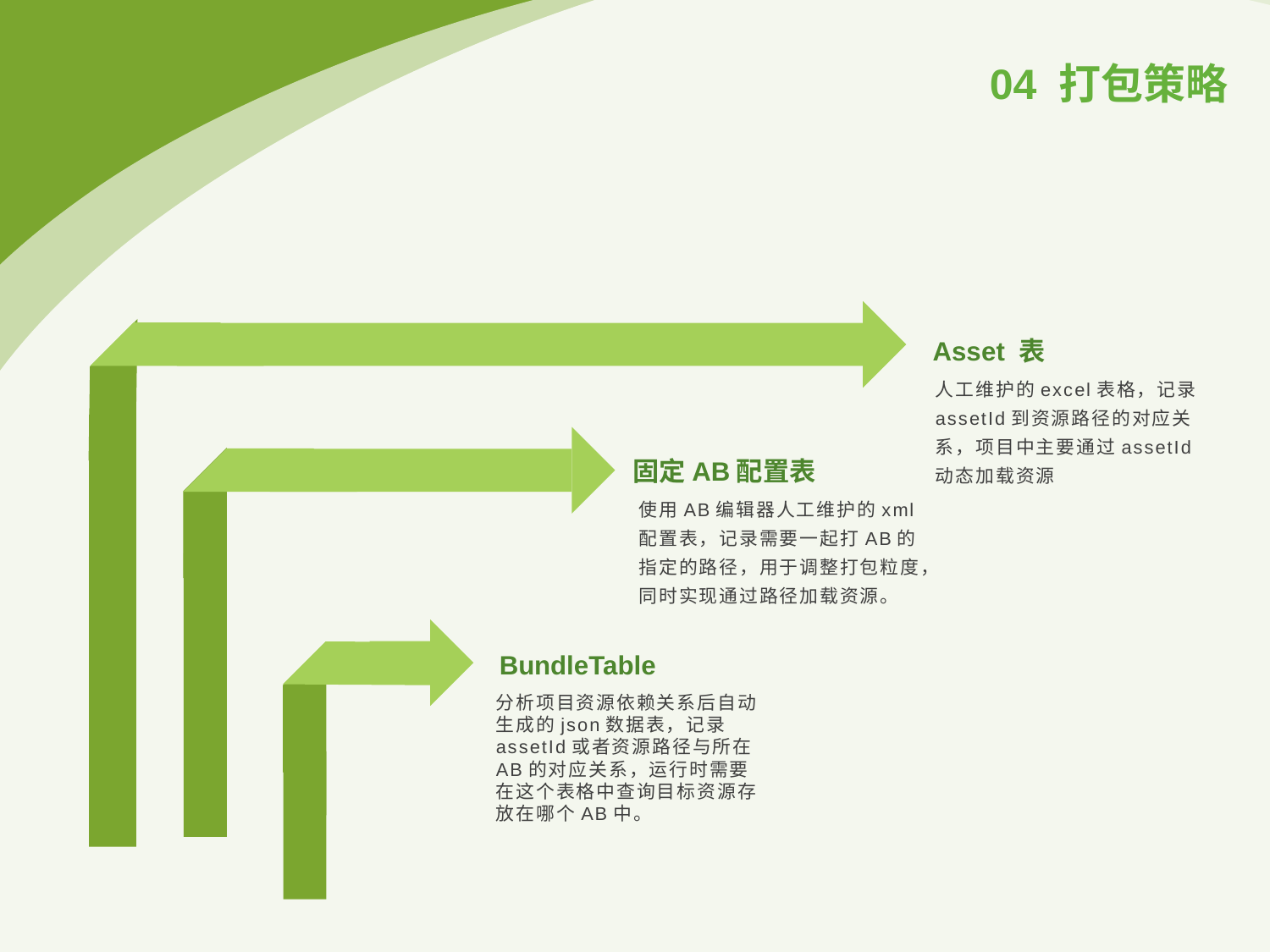

04 打包策略

Asset 表

人工维护的excel表格，记录assetId到资源路径的对应关系，项目中主要通过assetId动态加载资源

固定AB配置表

使用AB编辑器人工维护的xml配置表，记录需要一起打AB的指定的路径，用于调整打包粒度，同时实现通过路径加载资源。

BundleTable

分析项目资源依赖关系后自动生成的json数据表，记录assetId或者资源路径与所在AB的对应关系，运行时需要在这个表格中查询目标资源存放在哪个AB中。